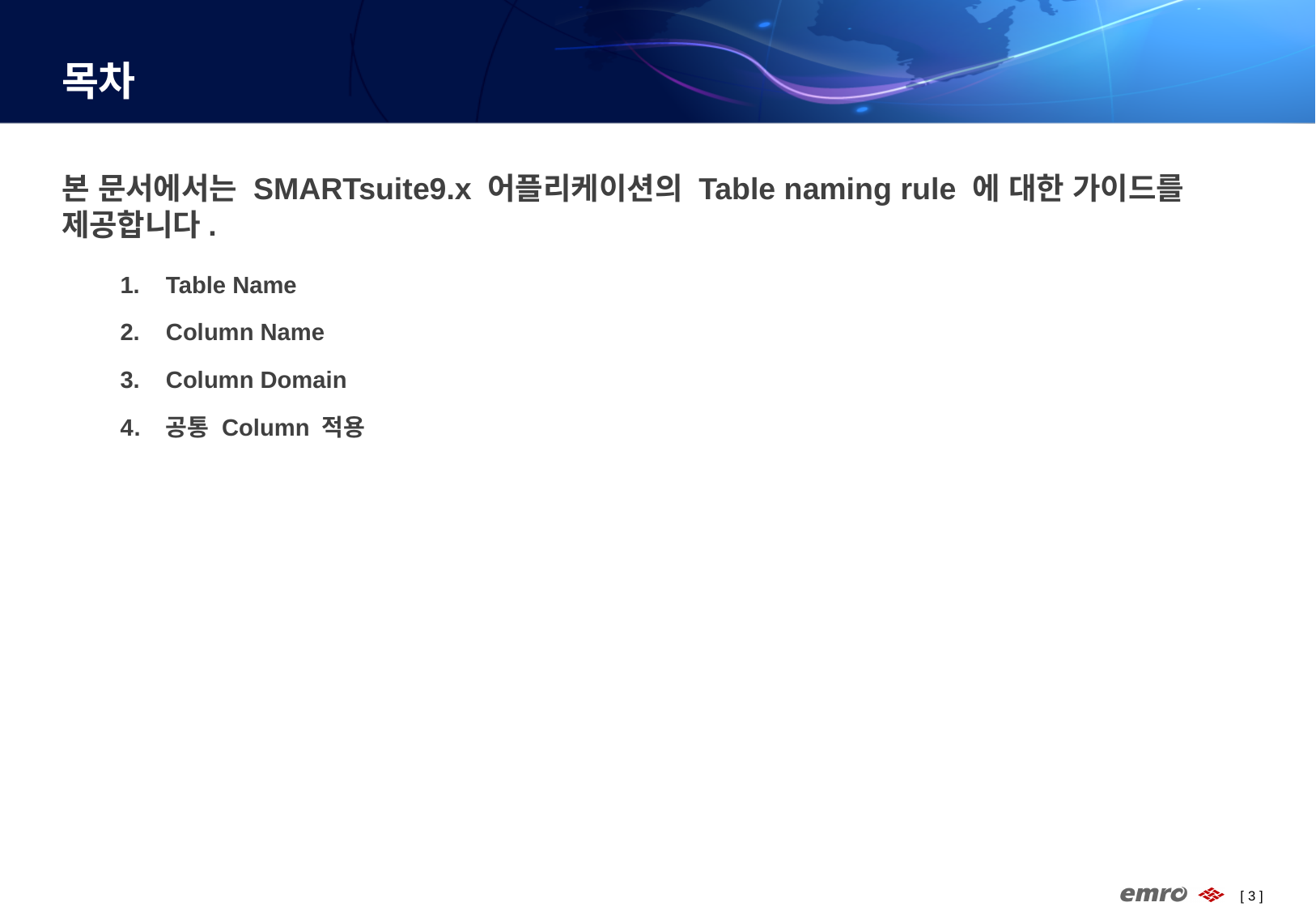

# 목차
본 문서에서는 SMARTsuite9.x 어플리케이션의 Table naming rule 에 대한 가이드를 제공합니다.
Table Name
Column Name
Column Domain
공통 Column 적용